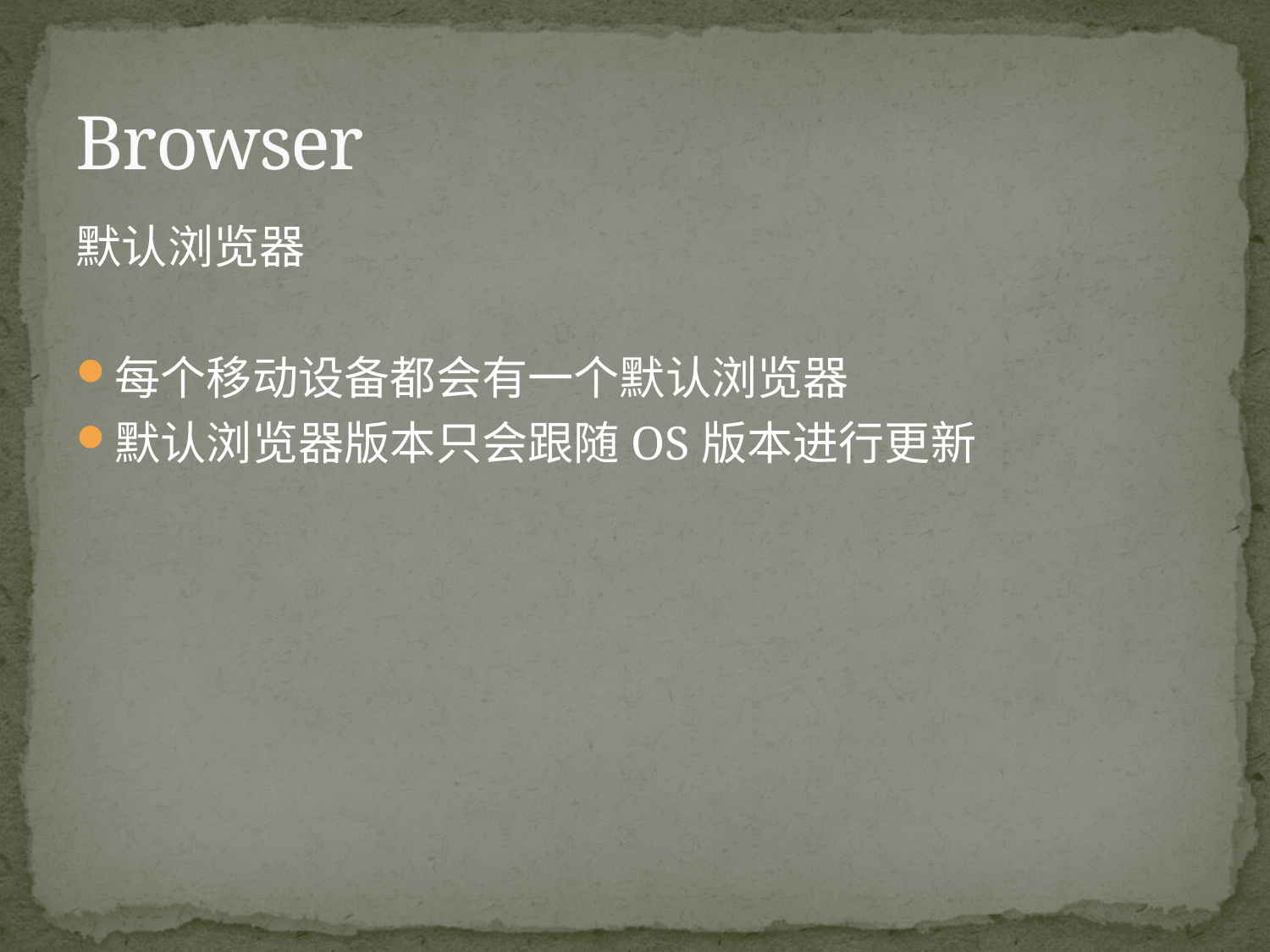

# Browser
默认浏览器

每个移动设备都会有一个默认浏览器
默认浏览器版本只会跟随OS版本进行更新